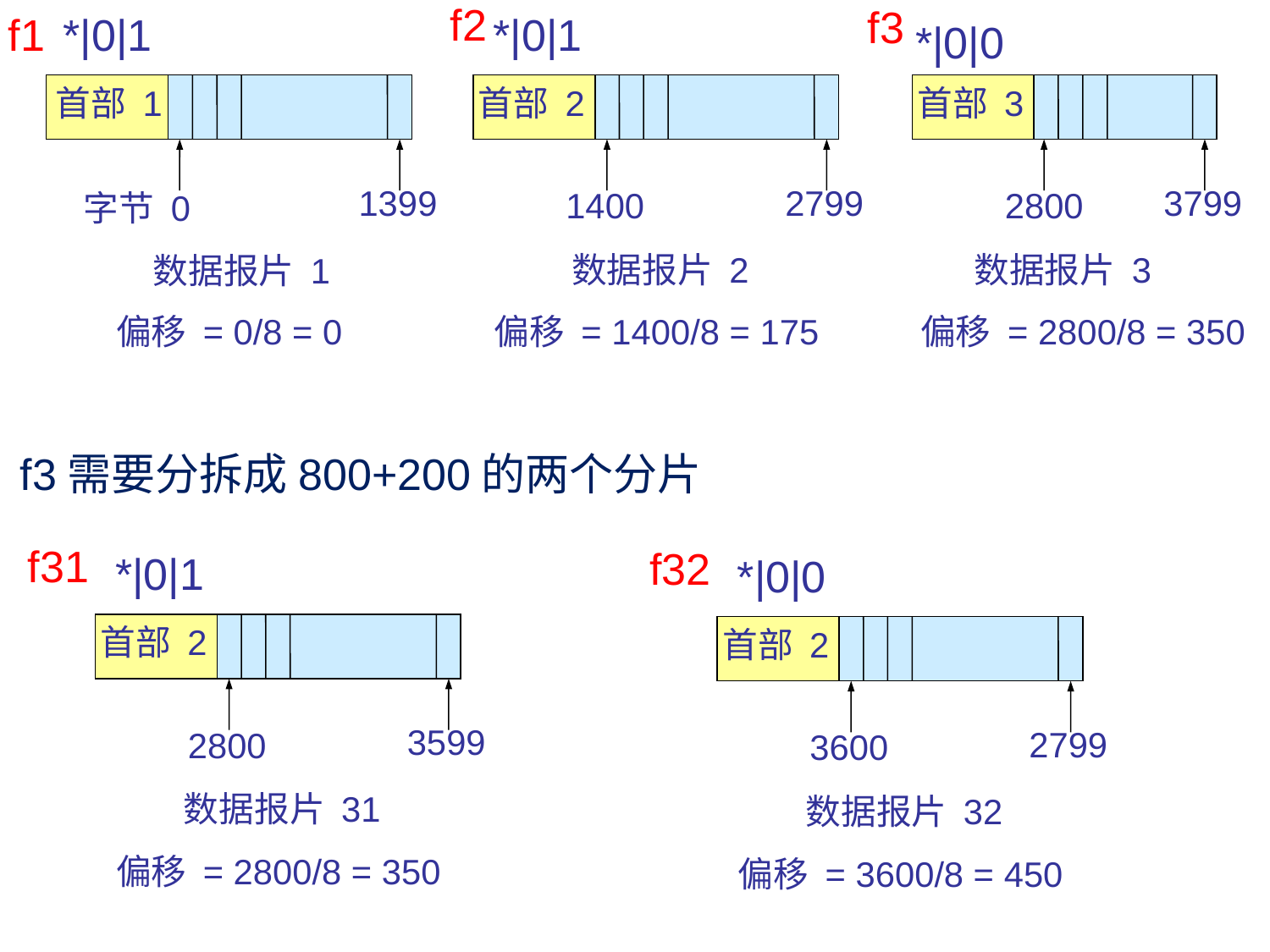

#
f2
f3
*|0|1
*|0|1
f1
*|0|0

首部 1

首部 2

首部 3

1399
2799
3799
1400
2800
字节 0
数据报片 2
数据报片 3
数据报片 1
偏移 = 0/8 = 0
偏移 = 1400/8 = 175
偏移 = 2800/8 = 350
f3需要分拆成800+200的两个分片
f31
f32
*|0|1
*|0|0
首部 2

首部 2

3599
2799
2800
3600
数据报片 31
数据报片 32
偏移 = 2800/8 = 350
偏移 = 3600/8 = 450